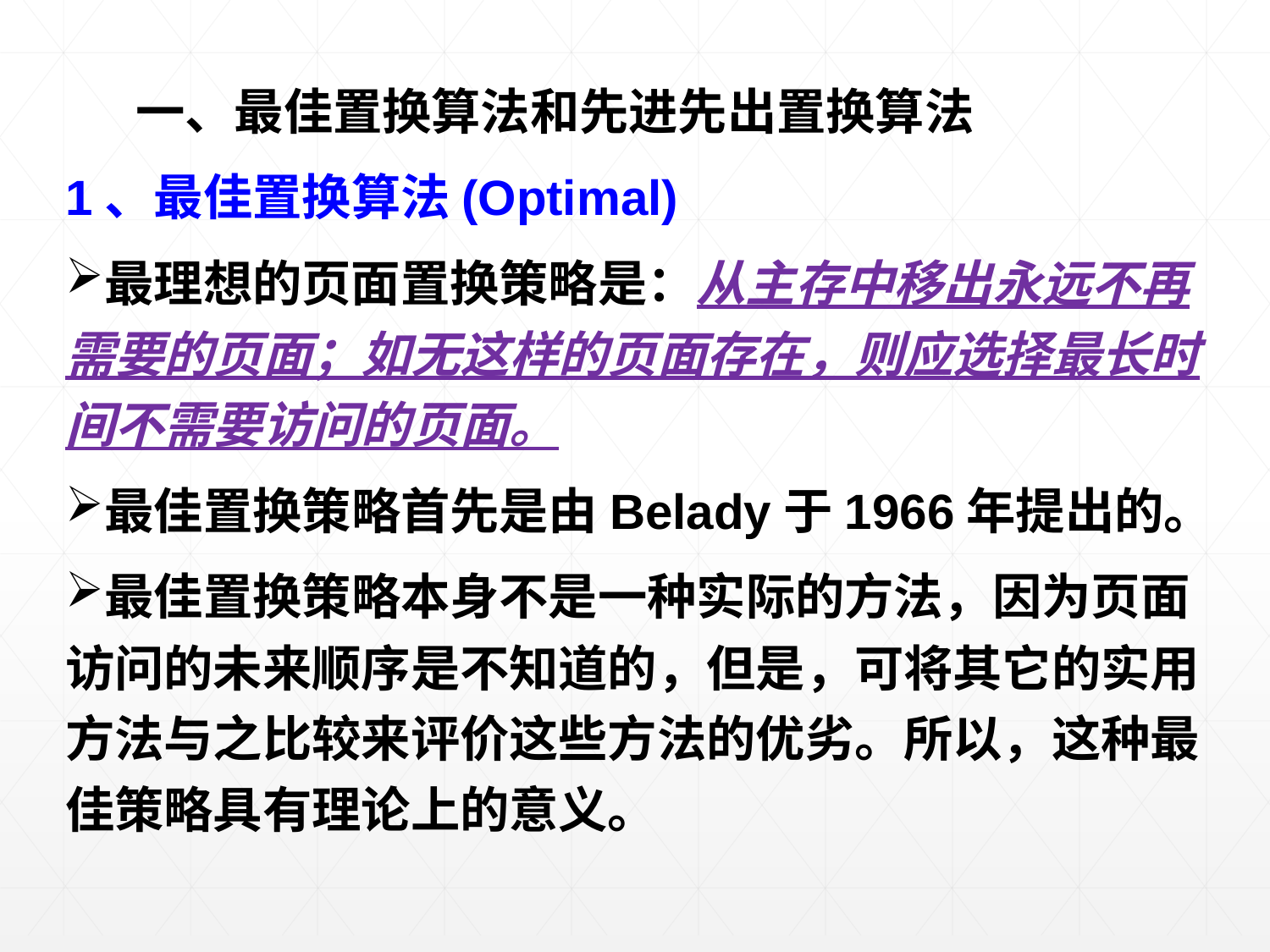

一、最佳置换算法和先进先出置换算法
1、最佳置换算法(Optimal)
最理想的页面置换策略是：从主存中移出永远不再需要的页面；如无这样的页面存在，则应选择最长时间不需要访问的页面。
最佳置换策略首先是由Belady于1966年提出的。
最佳置换策略本身不是一种实际的方法，因为页面访问的未来顺序是不知道的，但是，可将其它的实用方法与之比较来评价这些方法的优劣。所以，这种最佳策略具有理论上的意义。